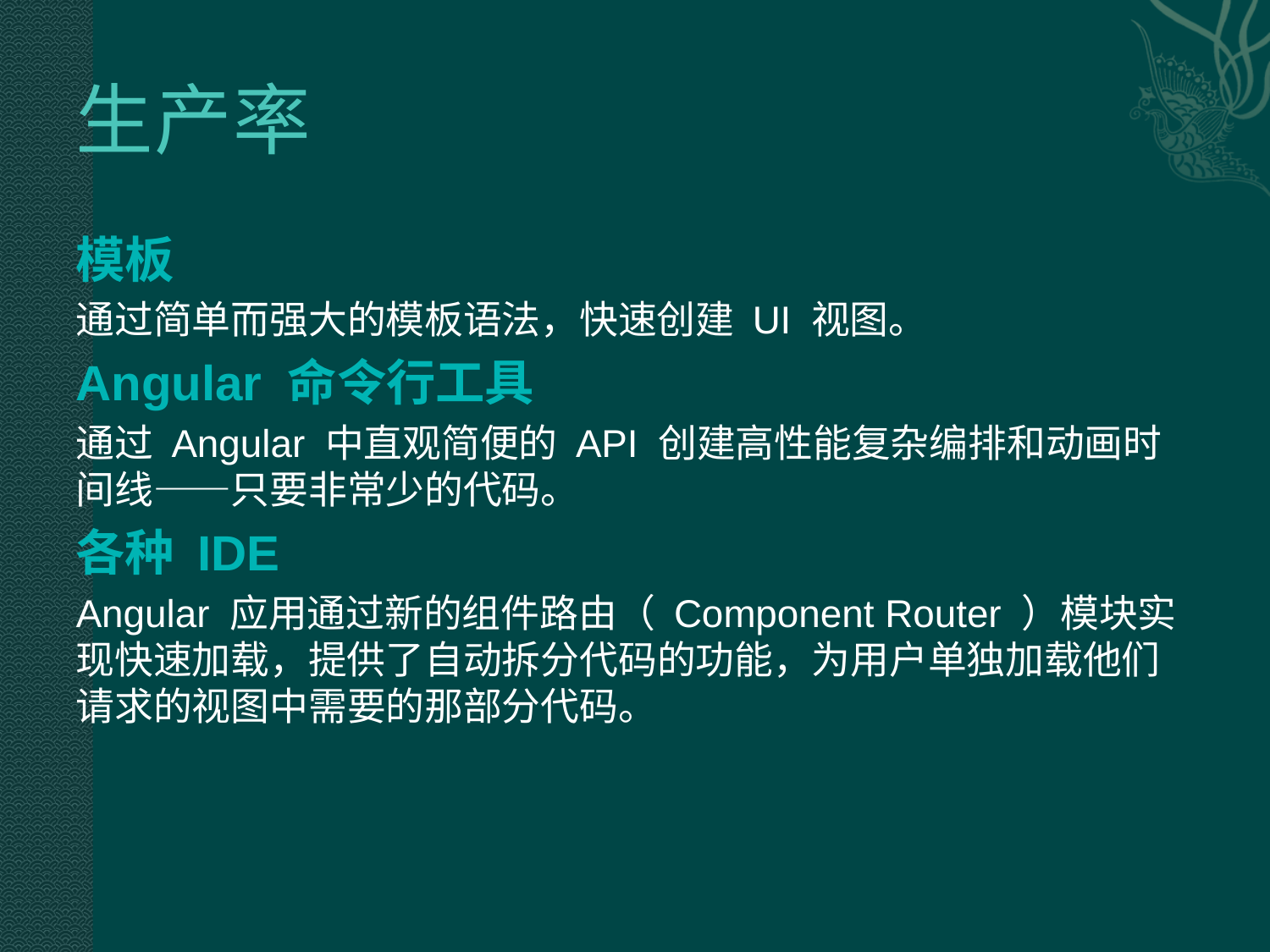

# 生产率
模板
通过简单而强大的模板语法，快速创建 UI 视图。
Angular 命令行工具
通过 Angular 中直观简便的 API 创建高性能复杂编排和动画时间线——只要非常少的代码。
各种 IDE
Angular 应用通过新的组件路由（ Component Router ）模块实现快速加载，提供了自动拆分代码的功能，为用户单独加载他们请求的视图中需要的那部分代码。